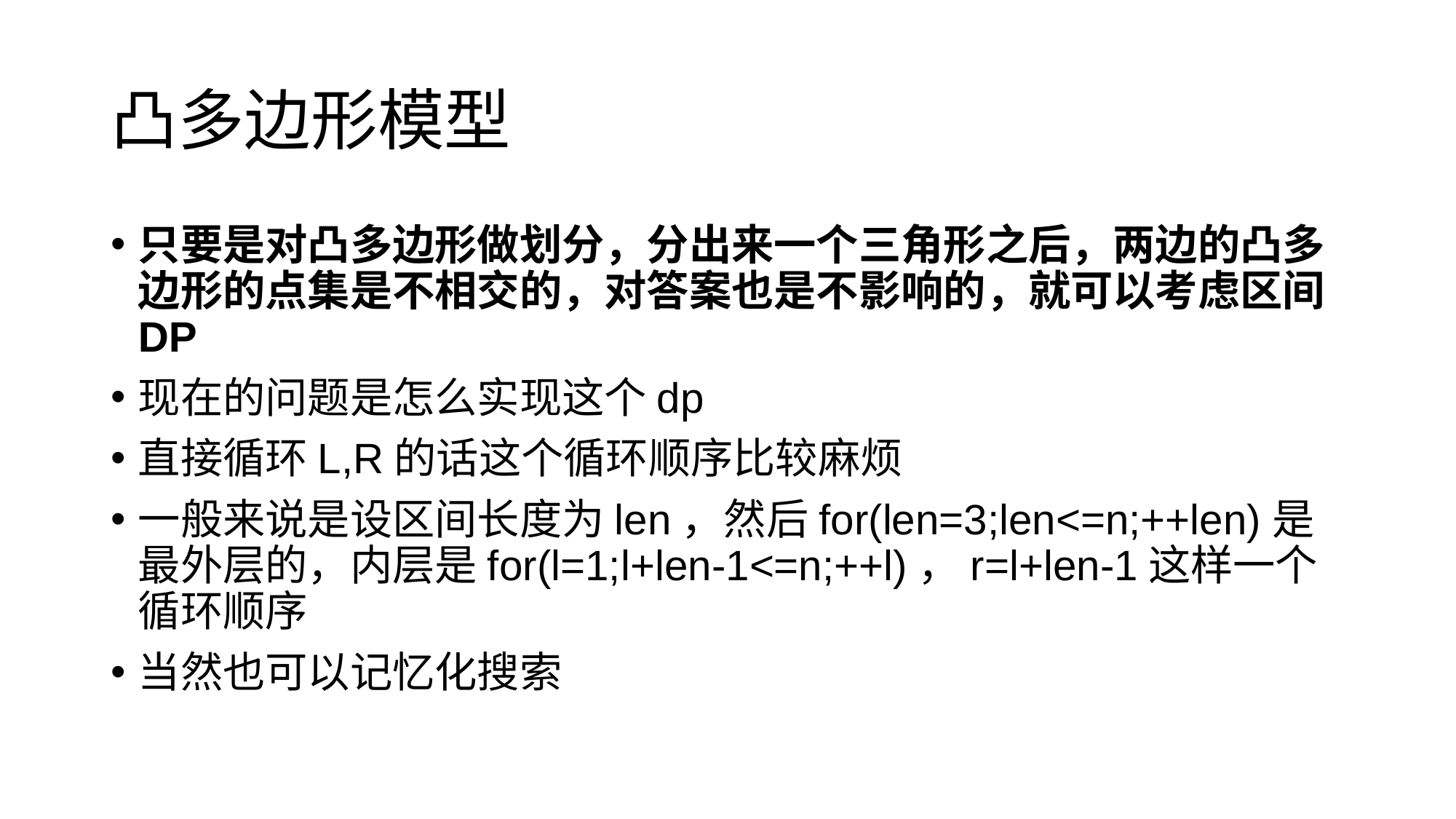

# 凸多边形模型
只要是对凸多边形做划分，分出来一个三角形之后，两边的凸多边形的点集是不相交的，对答案也是不影响的，就可以考虑区间DP
现在的问题是怎么实现这个dp
直接循环L,R的话这个循环顺序比较麻烦
一般来说是设区间长度为len，然后for(len=3;len<=n;++len)是最外层的，内层是for(l=1;l+len-1<=n;++l)，r=l+len-1这样一个循环顺序
当然也可以记忆化搜索